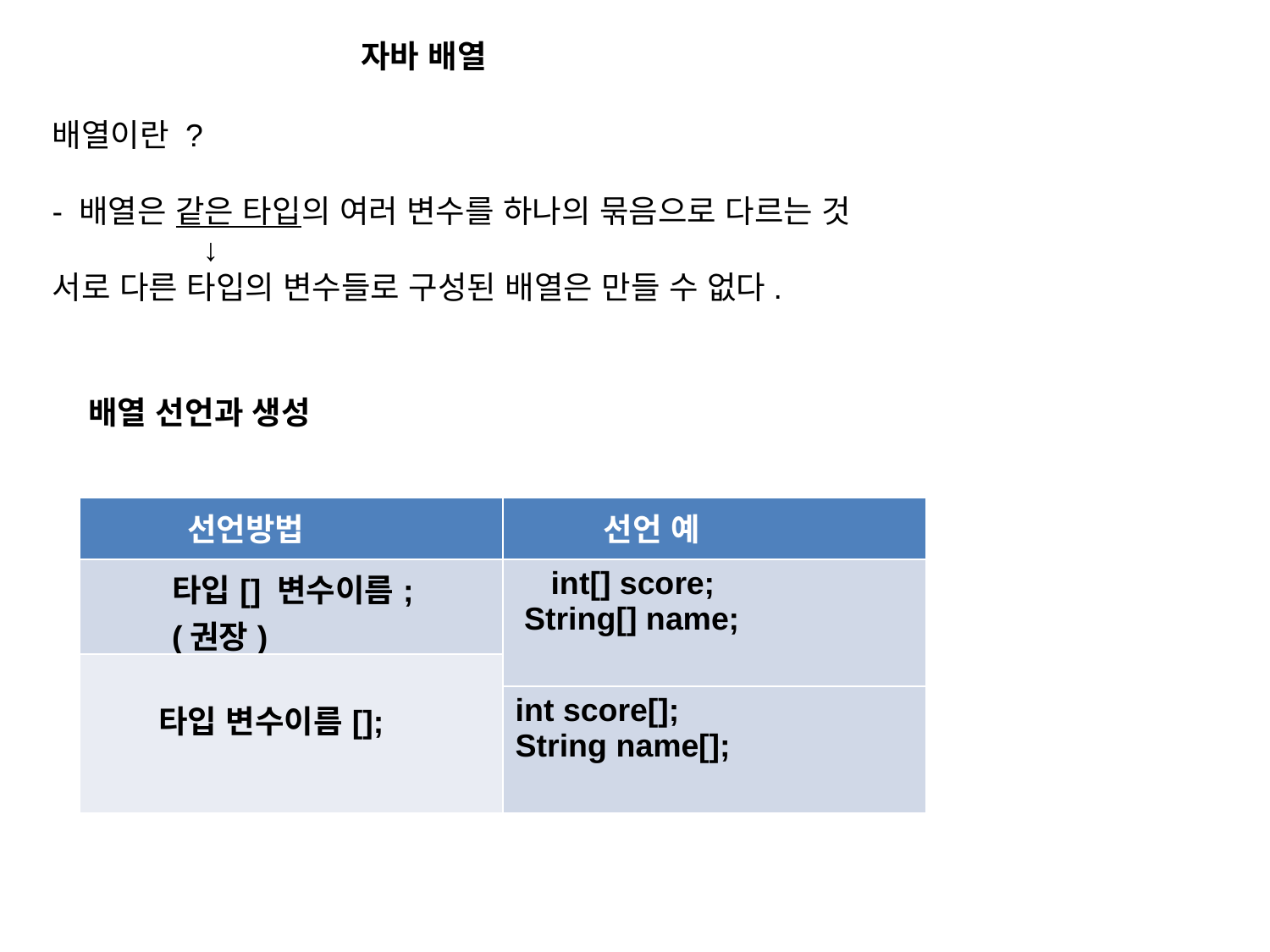

자바 배열
배열이란 ?

- 배열은 같은 타입의 여러 변수를 하나의 묶음으로 다르는 것
                 ↓
서로 다른 타입의 변수들로 구성된 배열은 만들 수 없다.

 배열 선언과 생성

| 선언방법 | 선언 예 |
| --- | --- |
| 타입[] 변수이름; (권장) | int[] score;  String[] name; |
| 타입 변수이름[]; |  |
|  | int score[]; String name[]; |